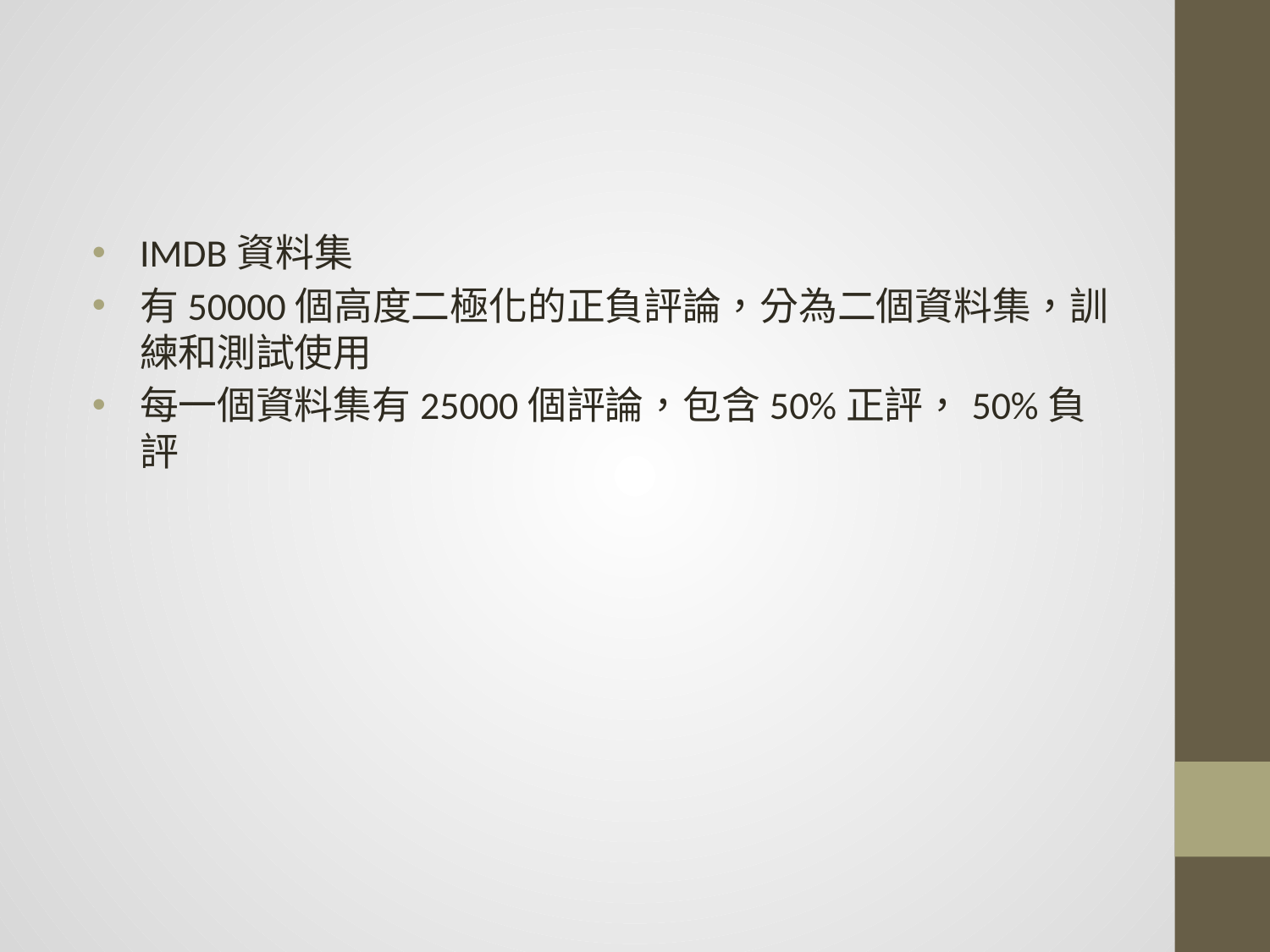

#
IMDB資料集
有50000個高度二極化的正負評論，分為二個資料集，訓練和測試使用
每一個資料集有25000個評論，包含50%正評，50%負評